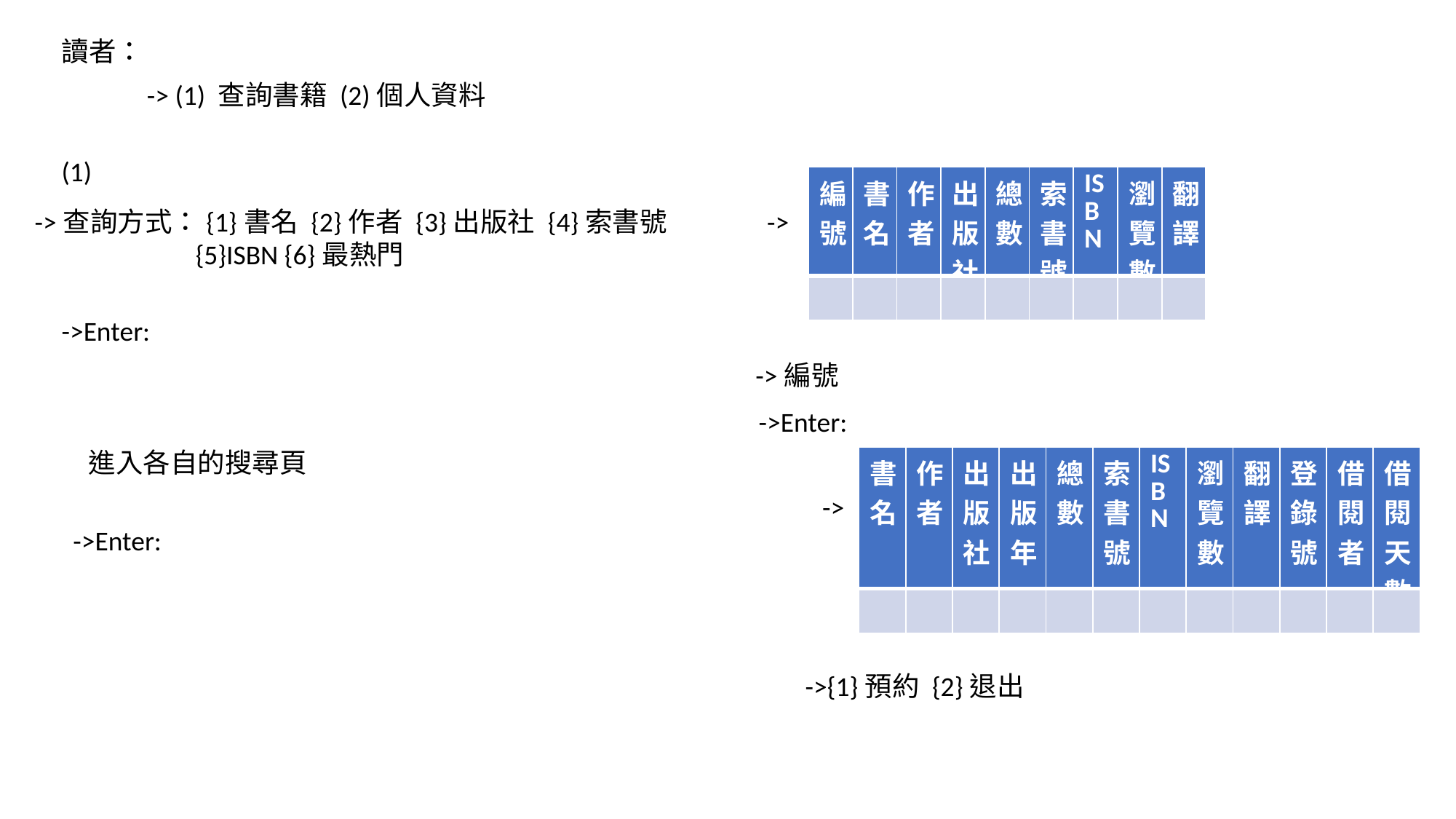

讀者：
-> (1) 查詢書籍 (2)個人資料
(1)
| 編號 | 書名 | 作者 | 出版社 | 總數 | 索書號 | ISBN | 瀏覽數 | 翻譯 |
| --- | --- | --- | --- | --- | --- | --- | --- | --- |
|  |  |  |  |  |  |  |  |  |
->查詢方式：{1}書名 {2}作者 {3}出版社 {4}索書號
                          {5}ISBN {6}最熱門
->
->Enter:
->編號
->Enter:
進入各自的搜尋頁
| 書名 | 作者 | 出版社 | 出版年 | 總數 | 索書號 | ISBN | 瀏覽數 | 翻譯 | 登錄號 | 借閱者 | 借閱天數 |
| --- | --- | --- | --- | --- | --- | --- | --- | --- | --- | --- | --- |
|  |  |  |  |  |  |  |  |  |  |  |  |
->
->Enter:
->{1}預約 {2}退出